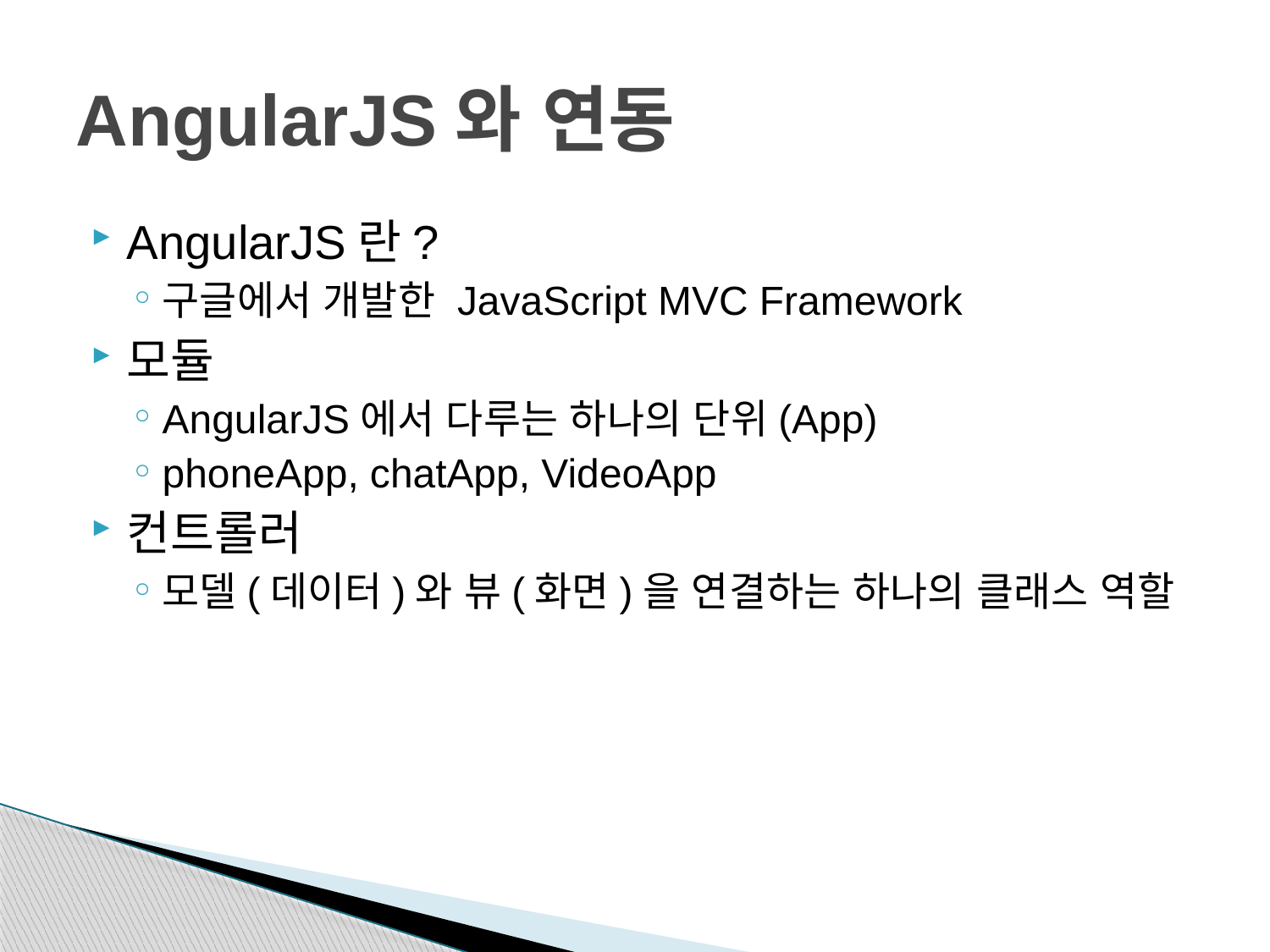

# AngularJS와 연동
AngularJS란?
구글에서 개발한 JavaScript MVC Framework
모듈
AngularJS에서 다루는 하나의 단위(App)
phoneApp, chatApp, VideoApp
컨트롤러
모델(데이터)와 뷰(화면)을 연결하는 하나의 클래스 역할